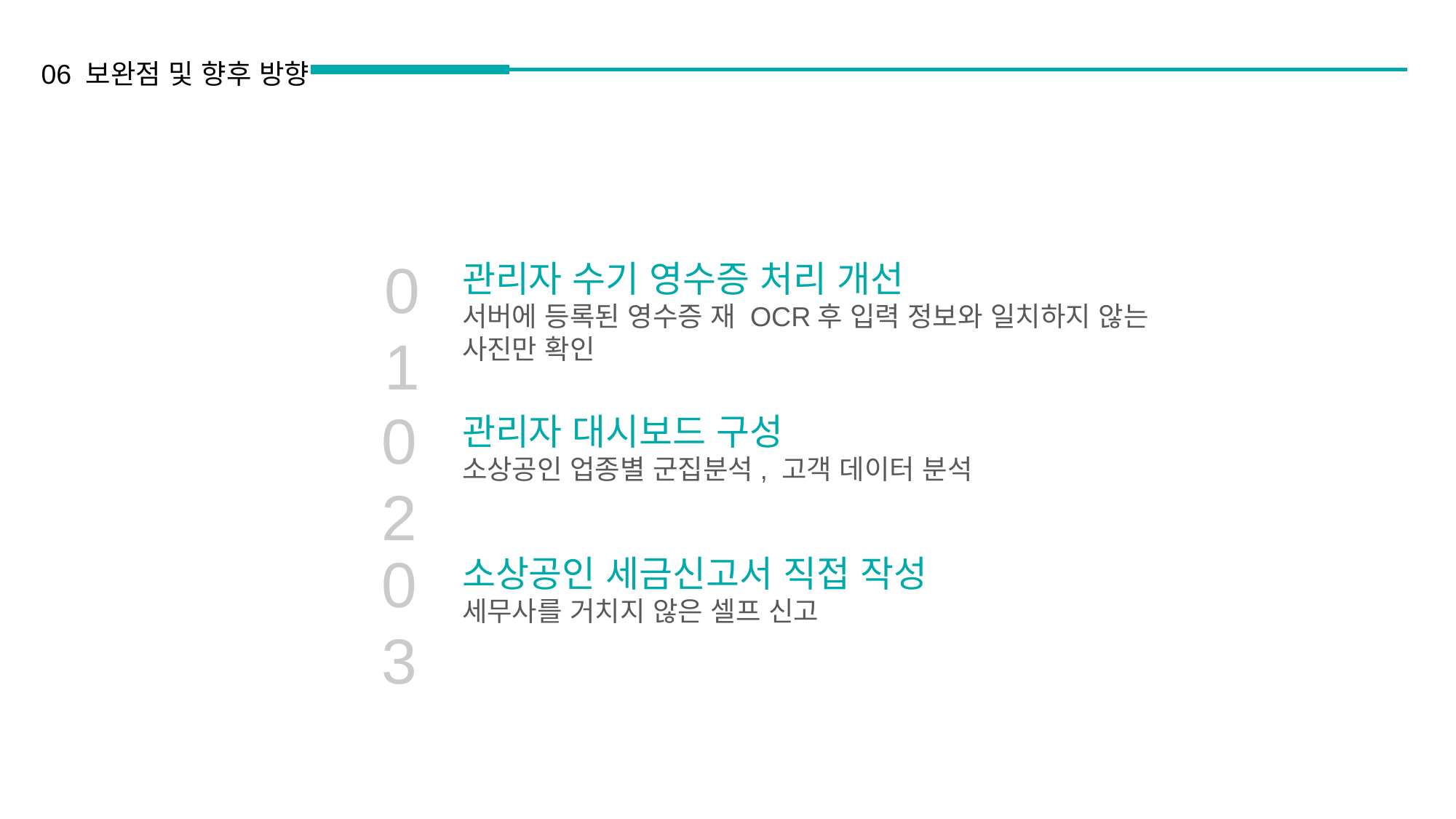

06 보완점 및 향후 방향
01
관리자 수기 영수증 처리 개선
서버에 등록된 영수증 재 OCR후 입력 정보와 일치하지 않는
사진만 확인

관리자 대시보드 구성
소상공인 업종별 군집분석, 고객 데이터 분석

소상공인 세금신고서 직접 작성
세무사를 거치지 않은 셀프 신고
02
03